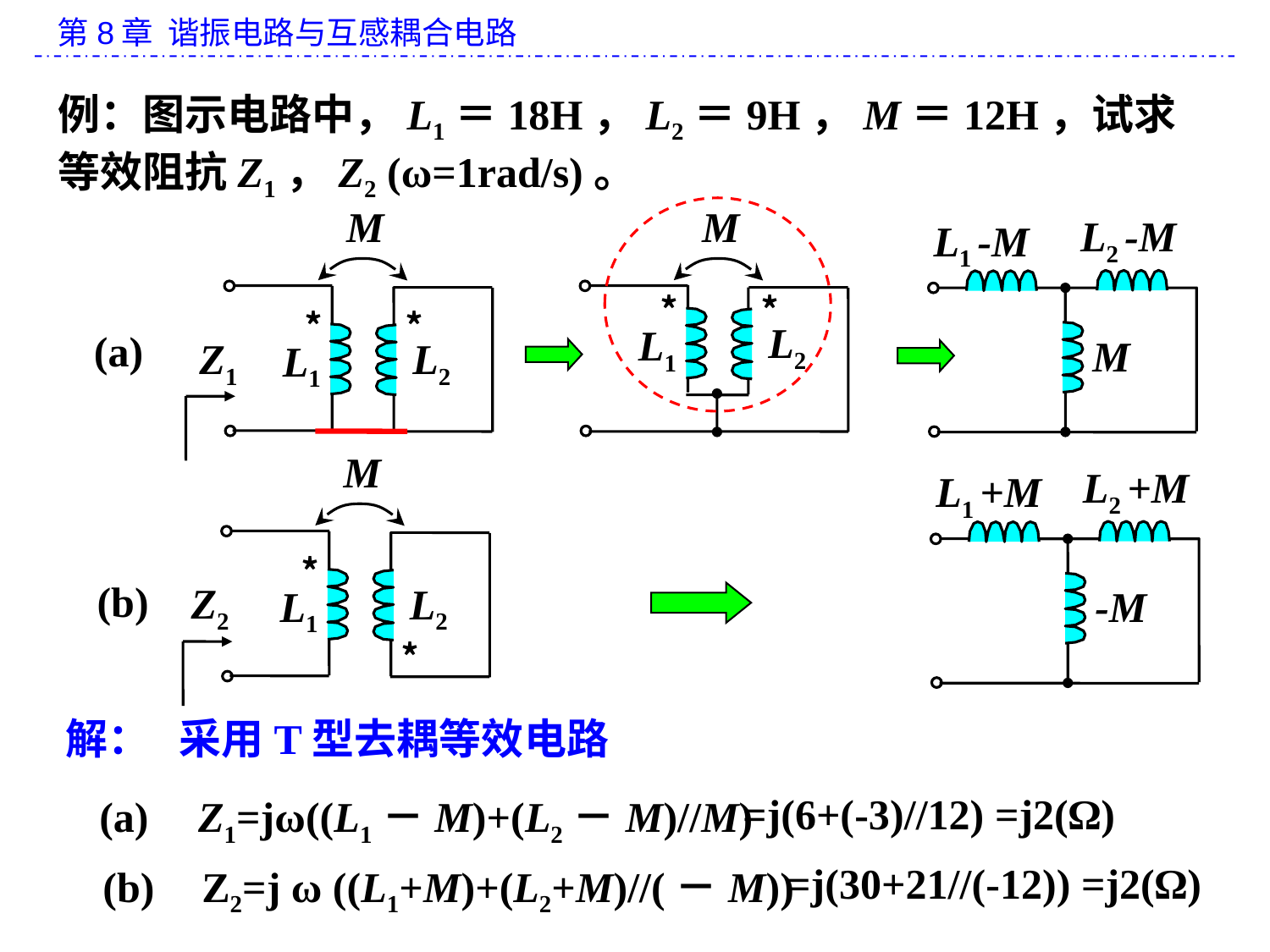

例：图示电路中，L1＝18H，L2＝9H，M＝12H，试求等效阻抗Z1，Z2 (ω=1rad/s)。
M

﹡
﹡

Z1
L2
L1

M

﹡
﹡

L2
L1

L2 -M
L1 -M

M

(a)

M

﹡

Z2
L2
L1
﹡

L2 +M
L1 +M

-M

(b)

解：
采用T型去耦等效电路
=j(6+(-3)//12) =j2(Ω)
(a)
Z1=jω((L1－M)+(L2－M)//M)
=j(30+21//(-12)) =j2(Ω)
(b)
Z2=j ω ((L1+M)+(L2+M)//(－M))